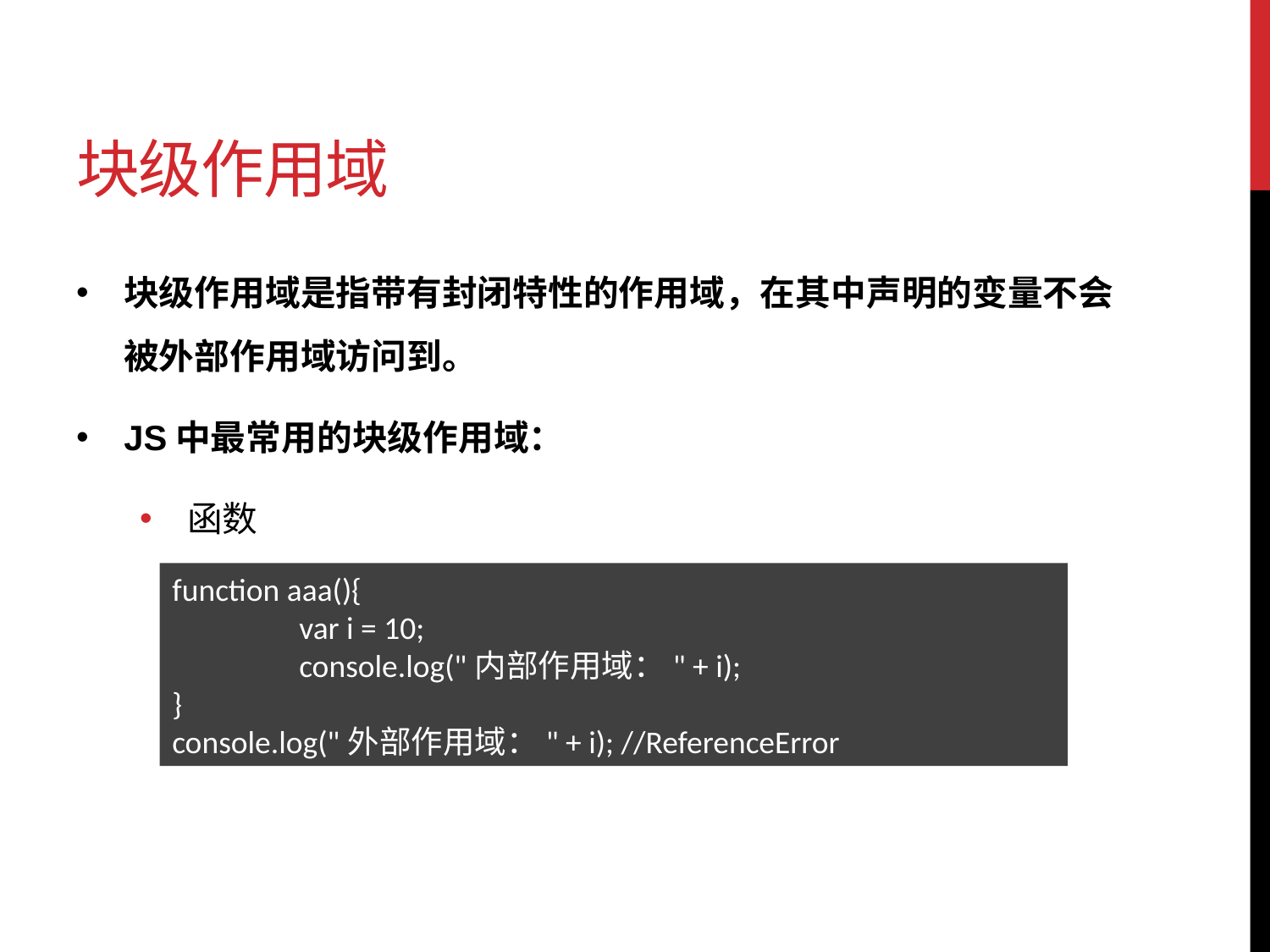

# 块级作用域
块级作用域是指带有封闭特性的作用域，在其中声明的变量不会被外部作用域访问到。
JS中最常用的块级作用域：
函数
function aaa(){
	var i = 10;
	console.log("内部作用域：" + i);
}
console.log("外部作用域：" + i); //ReferenceError